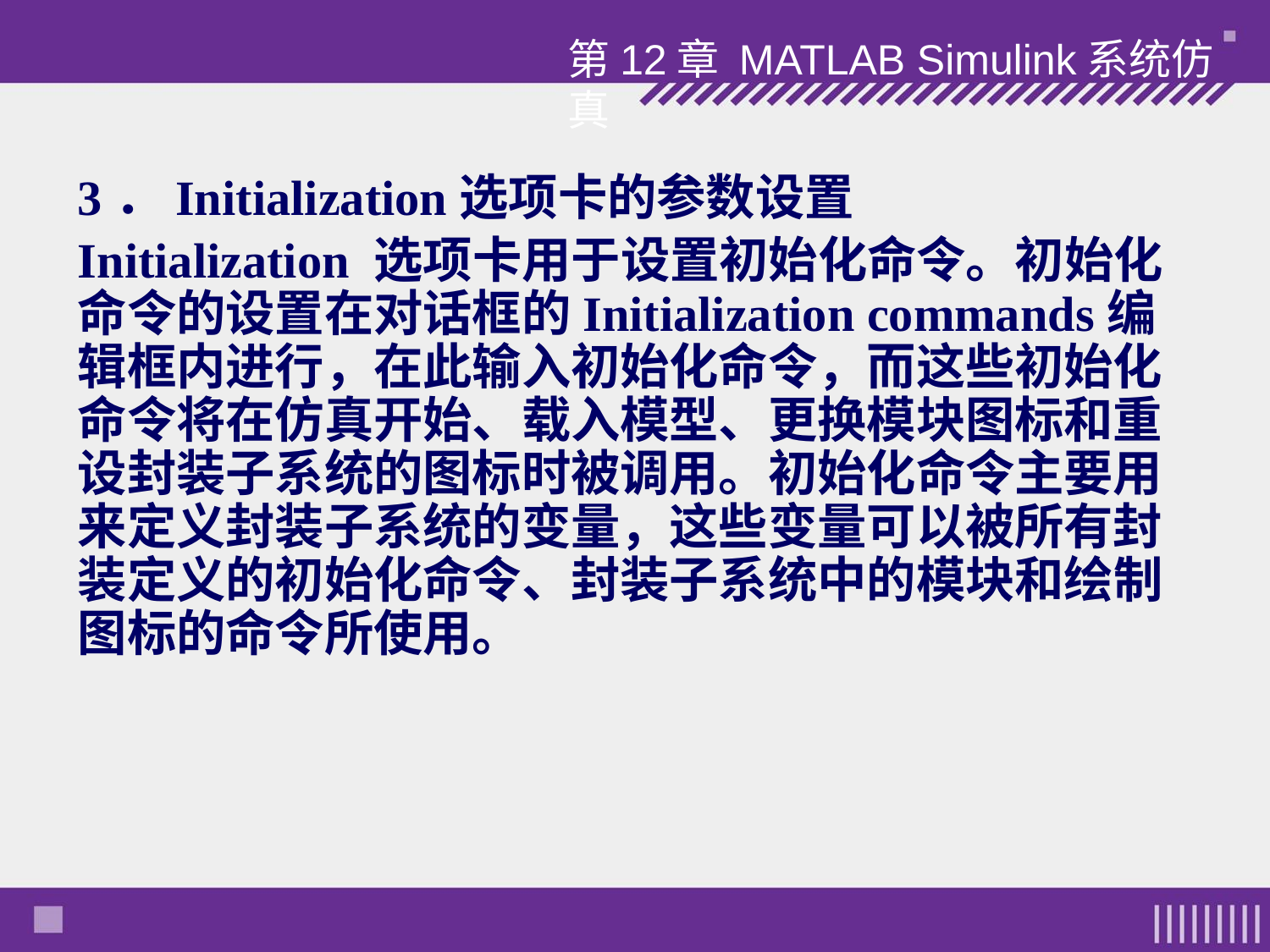

第12章 MATLAB Simulink系统仿真
3．Initialization选项卡的参数设置
Initialization 选项卡用于设置初始化命令。初始化命令的设置在对话框的Initialization commands编辑框内进行，在此输入初始化命令，而这些初始化命令将在仿真开始、载入模型、更换模块图标和重设封装子系统的图标时被调用。初始化命令主要用来定义封装子系统的变量，这些变量可以被所有封装定义的初始化命令、封装子系统中的模块和绘制图标的命令所使用。